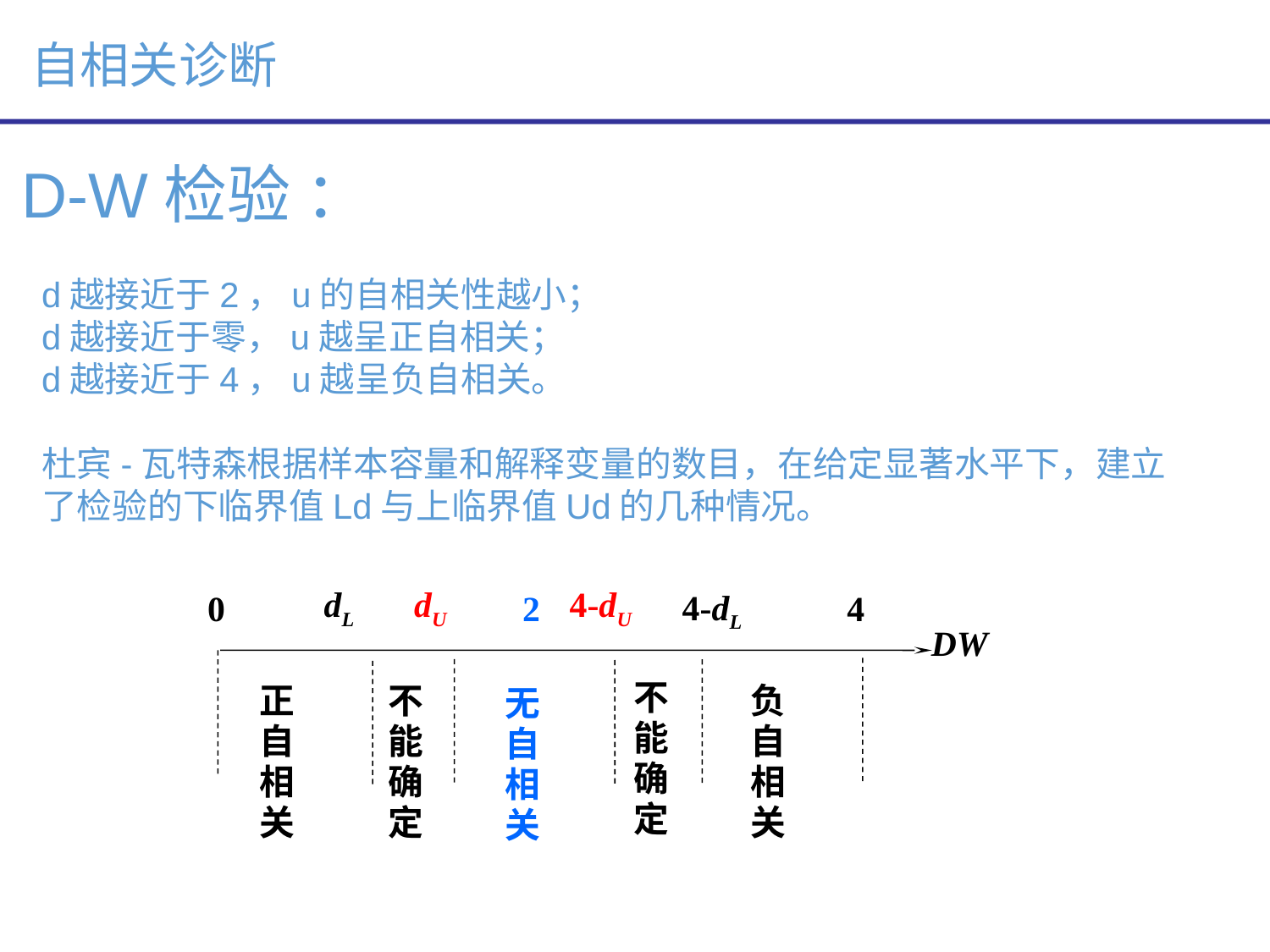

自相关诊断

D-W检验 ：
d越接近于2，u的自相关性越小；
d越接近于零，u越呈正自相关；
d越接近于4，u越呈负自相关。

杜宾-瓦特森根据样本容量和解释变量的数目，在给定显著水平下，建立了检验的下临界值Ld与上临界值Ud的几种情况。
dL
dU
4-dU
4-dL
0
2
4
DW

不能确定
正自
相关
不能确定
负自
相关
无自相关